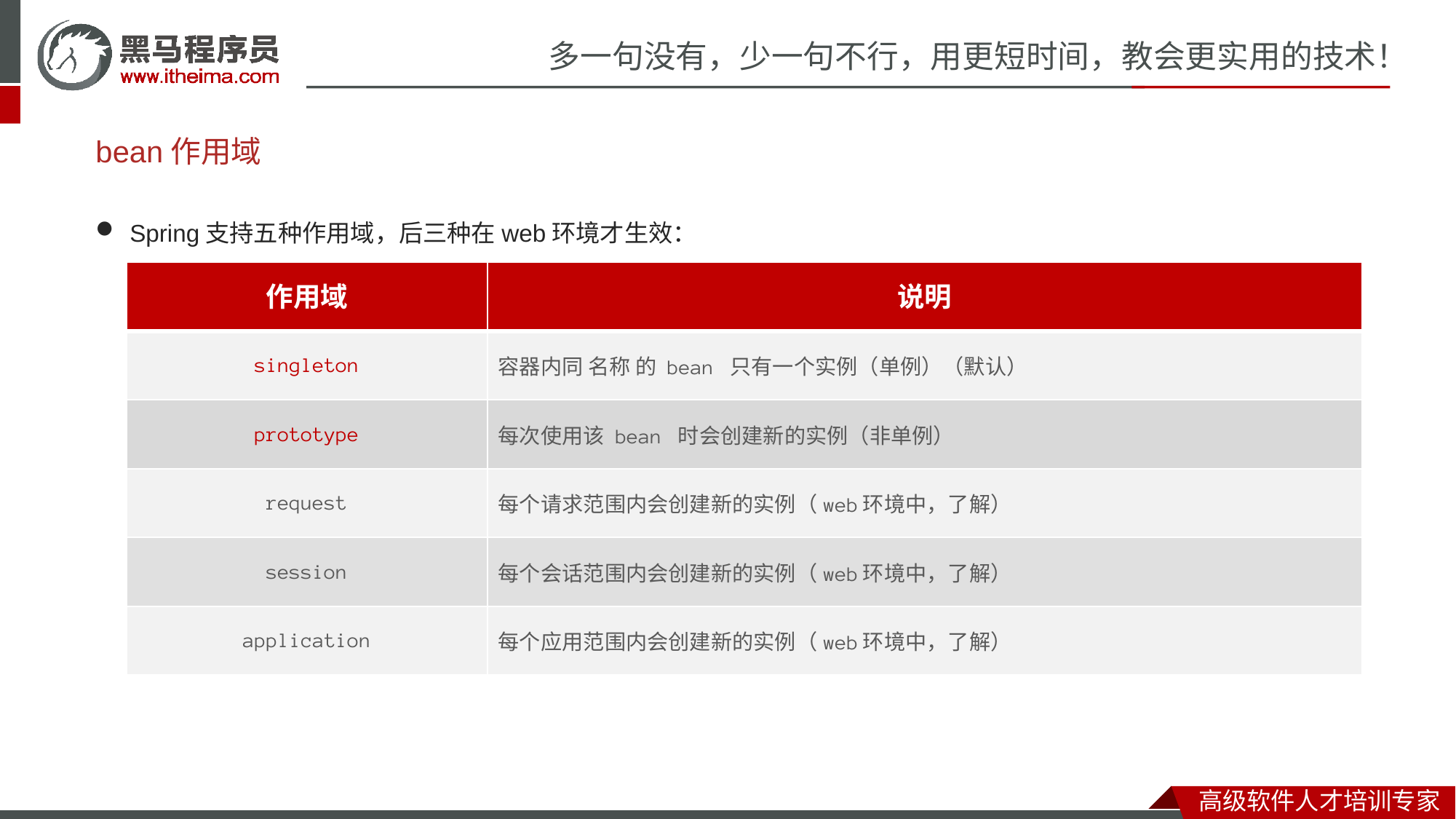

# bean作用域
Spring支持五种作用域，后三种在web环境才生效：
| 作用域 | 说明 |
| --- | --- |
| singleton | 容器内同 名称 的 bean 只有一个实例（单例）（默认） |
| prototype | 每次使用该 bean 时会创建新的实例（非单例） |
| request | 每个请求范围内会创建新的实例（web环境中，了解） |
| session | 每个会话范围内会创建新的实例（web环境中，了解） |
| application | 每个应用范围内会创建新的实例（web环境中，了解） |